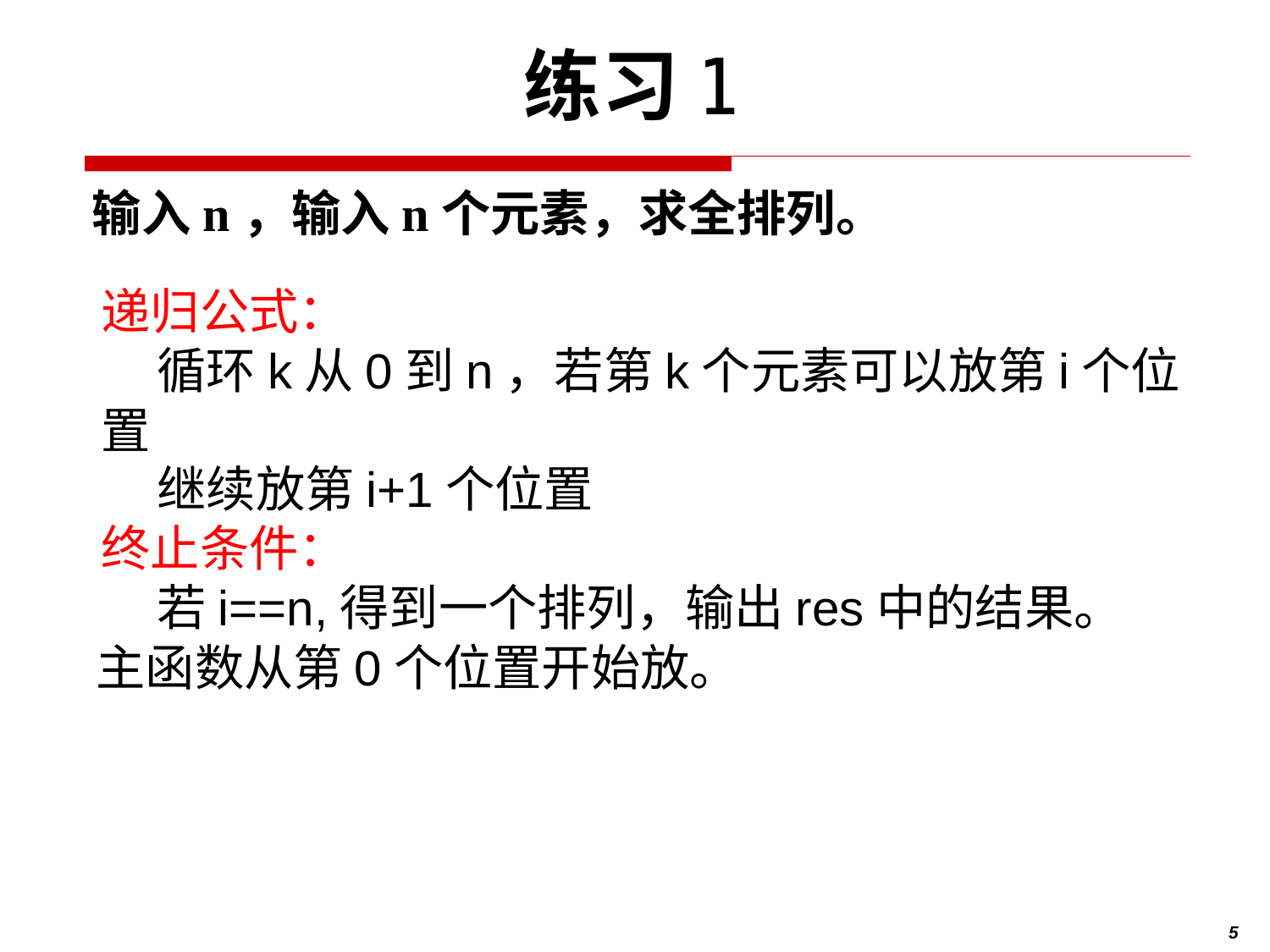

# 练习1
输入n，输入n个元素，求全排列。
递归公式：
    循环k从0到n，若第k个元素可以放第i个位置
    继续放第i+1个位置
终止条件：
    若i==n,得到一个排列，输出res中的结果。

主函数从第0个位置开始放。
5